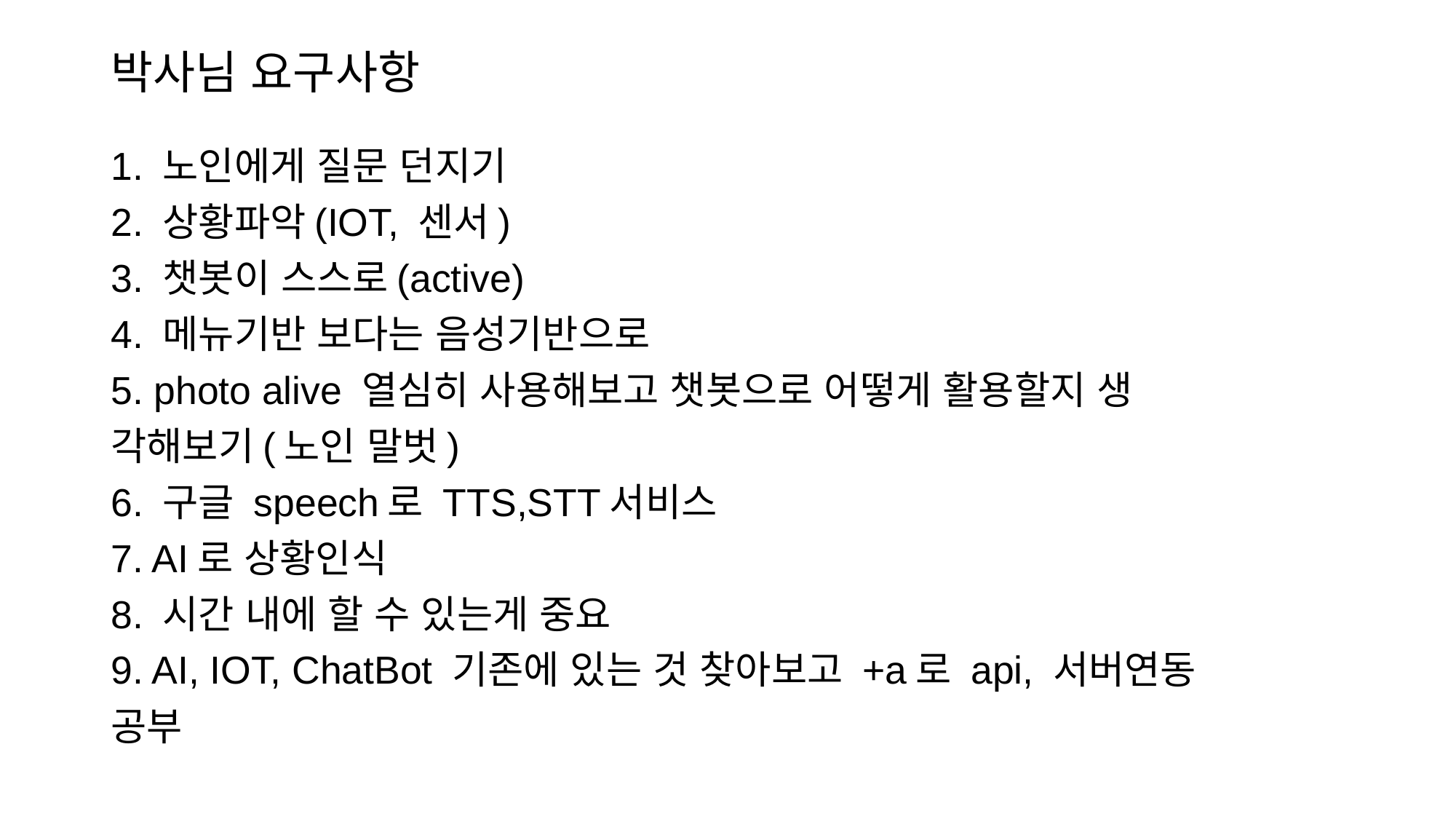

# 박사님 요구사항
1. 노인에게 질문 던지기
2. 상황파악(IOT, 센서)
3. 챗봇이 스스로(active)
4. 메뉴기반 보다는 음성기반으로
5. photo alive 열심히 사용해보고 챗봇으로 어떻게 활용할지 생
각해보기(노인 말벗)
6. 구글 speech로 TTS,STT서비스
7. AI로 상황인식
8. 시간 내에 할 수 있는게 중요
9. AI, IOT, ChatBot 기존에 있는 것 찾아보고 +a로 api, 서버연동
공부